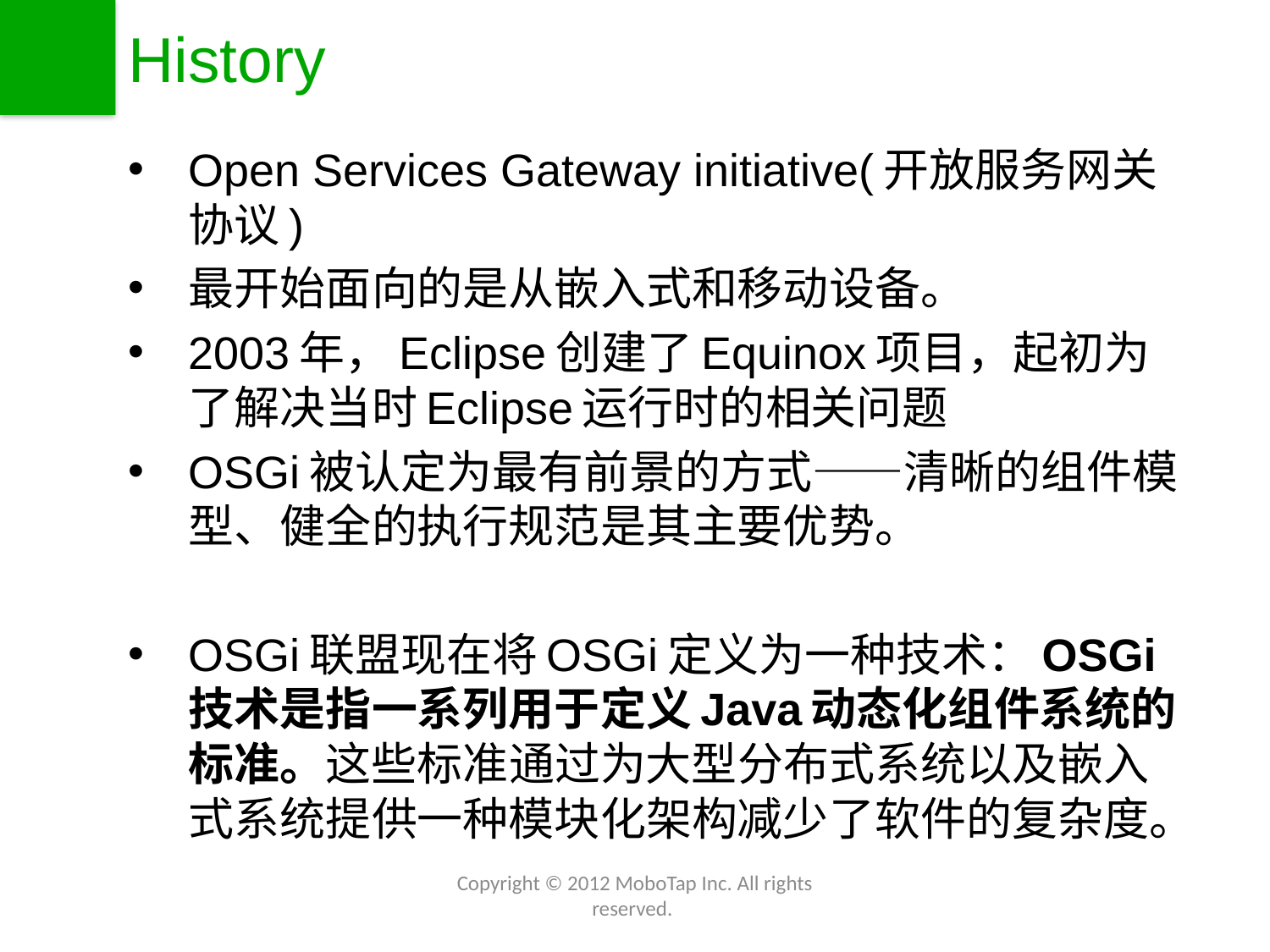

# History
Open Services Gateway initiative(开放服务网关协议)
最开始面向的是从嵌入式和移动设备。
2003年，Eclipse创建了Equinox项目，起初为了解决当时Eclipse运行时的相关问题
OSGi被认定为最有前景的方式——清晰的组件模型、健全的执行规范是其主要优势。

OSGi联盟现在将OSGi定义为一种技术：OSGi技术是指一系列用于定义Java动态化组件系统的标准。这些标准通过为大型分布式系统以及嵌入式系统提供一种模块化架构减少了软件的复杂度。

Copyright © 2012 MoboTap Inc. All rights reserved.